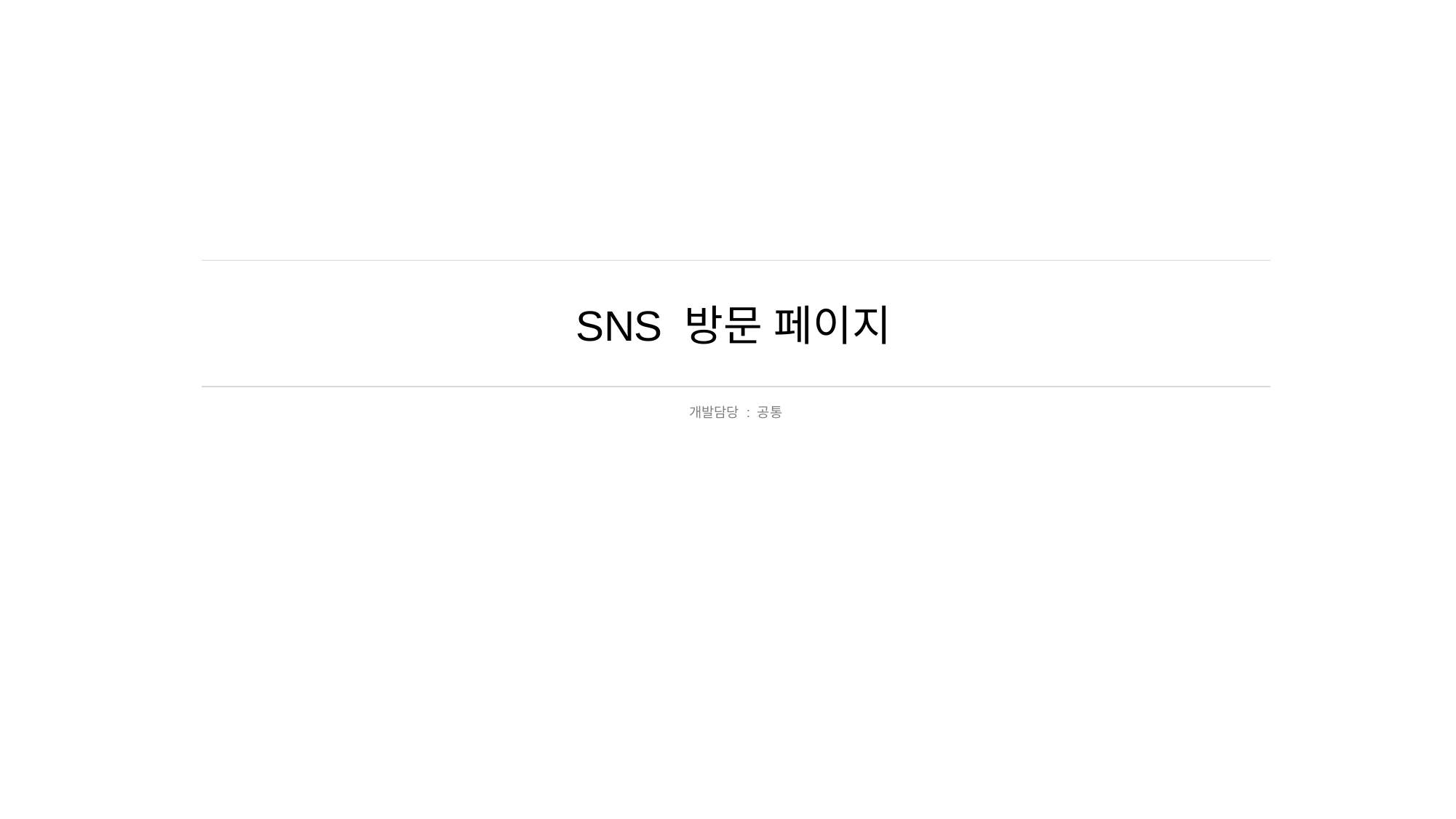

# SNS 방문 페이지
개발담당 : 공통